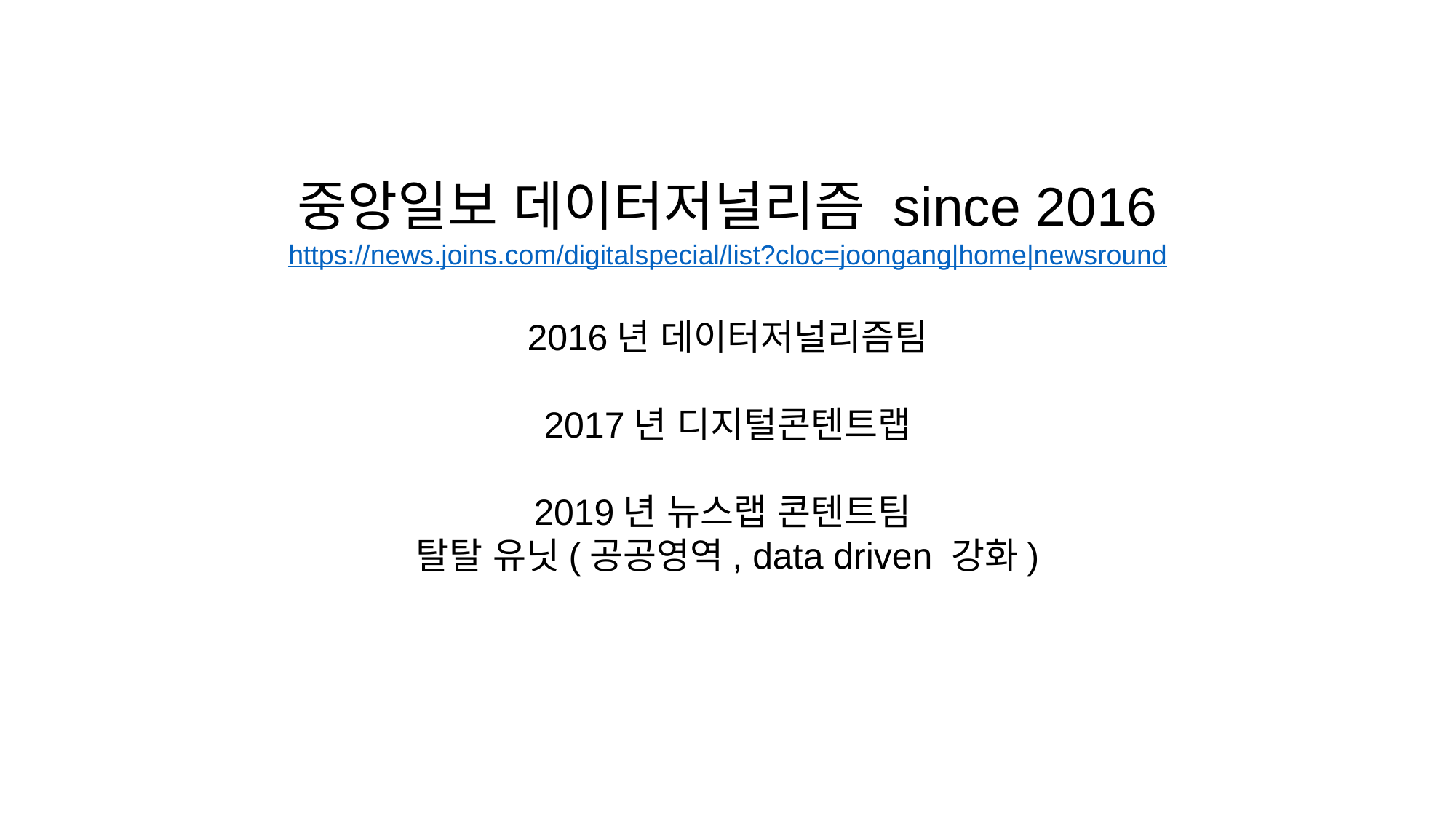

중앙일보 데이터저널리즘 since 2016
https://news.joins.com/digitalspecial/list?cloc=joongang|home|newsround

2016년 데이터저널리즘팀

2017년 디지털콘텐트랩

2019년 뉴스랩 콘텐트팀
탈탈 유닛(공공영역, data driven 강화)